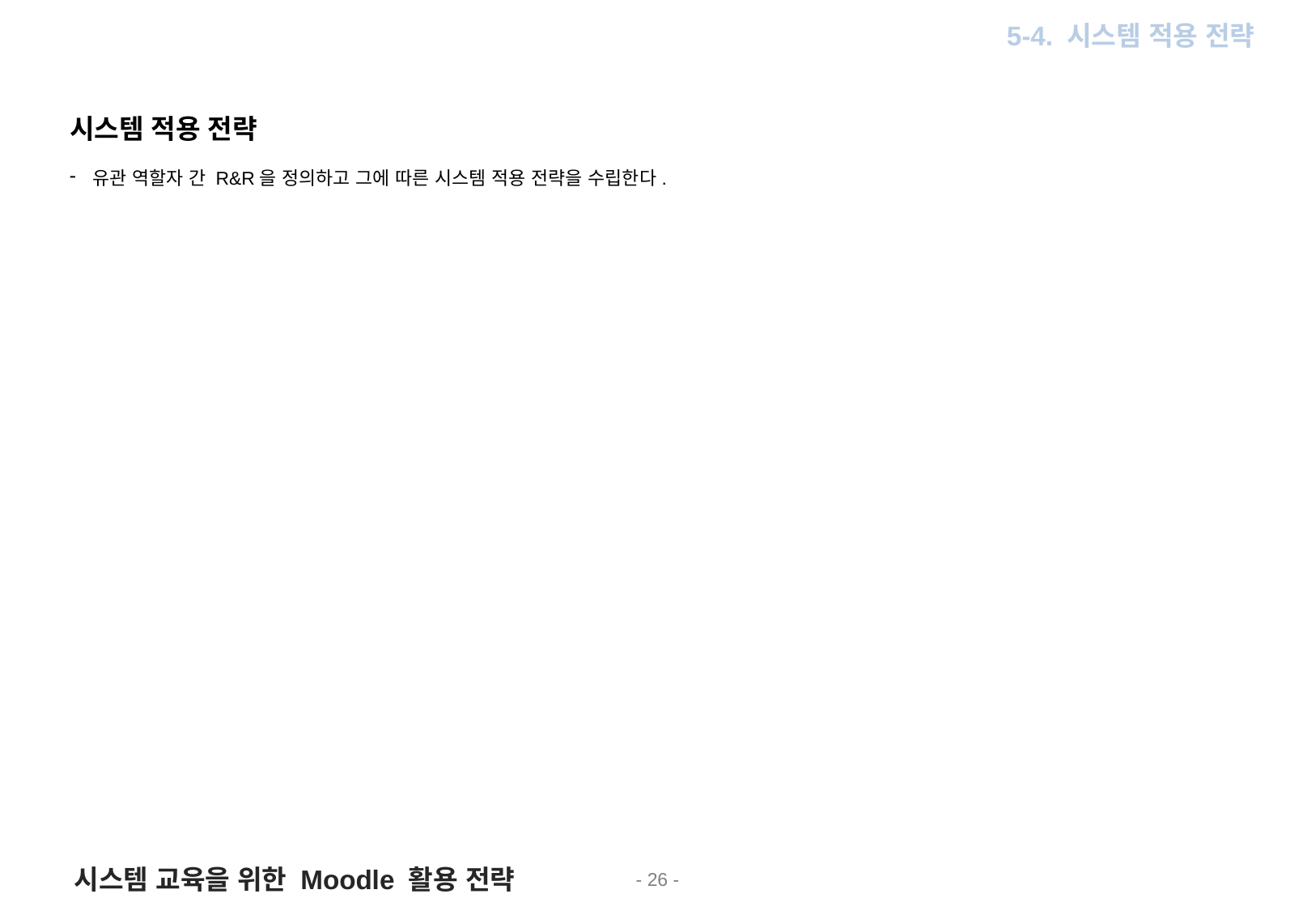

5. 권고안
5-4. 시스템 적용 전략
시스템 적용 전략

유관 역할자 간 R&R을 정의하고 그에 따른 시스템 적용 전략을 수립한다.